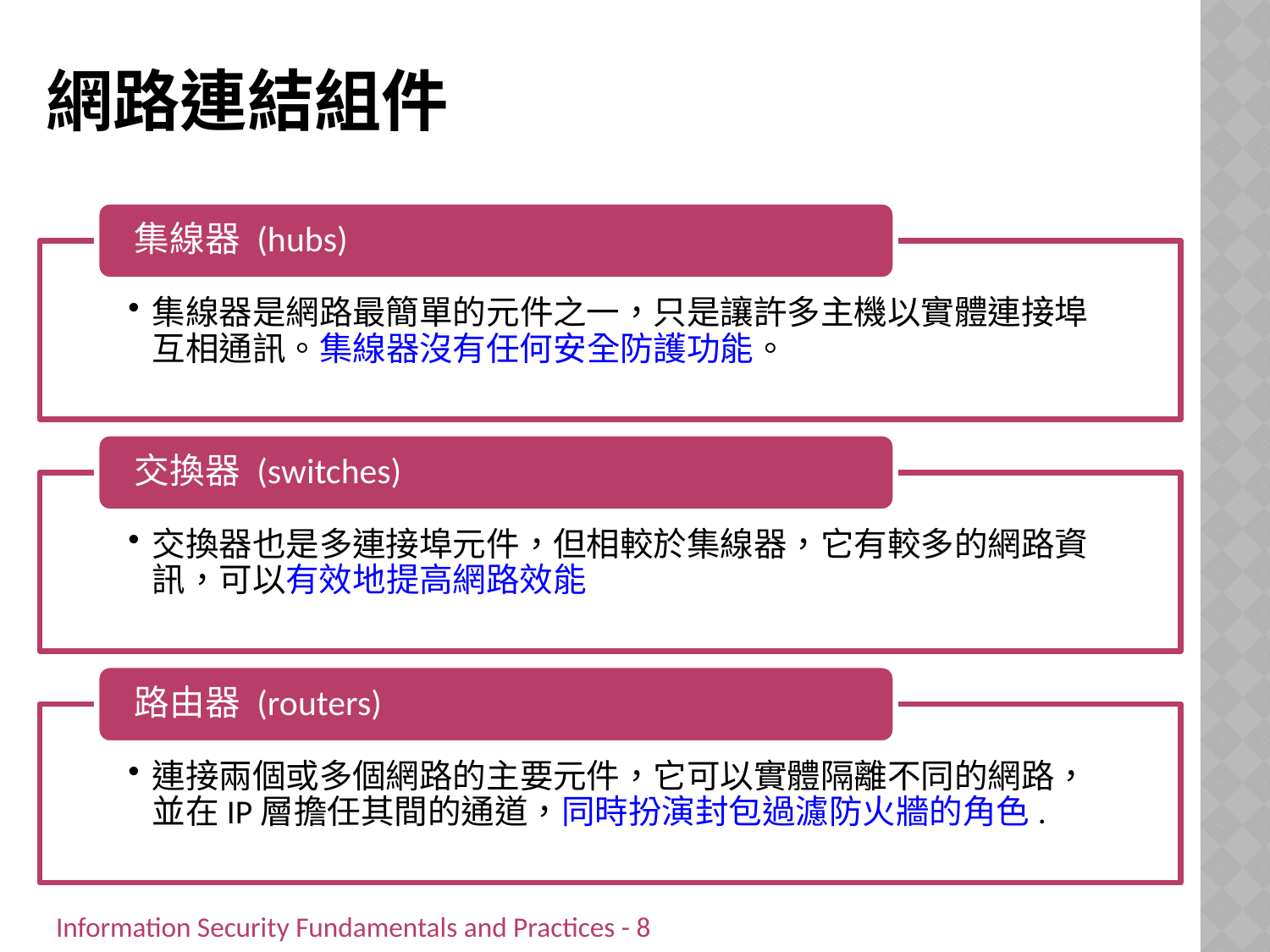

# 網路連結組件
集線器是網路最簡單的元件之一，只是讓許多主機以實體連接埠互相通訊。集線器沒有任何安全防護功能。
集線器 (hubs)
交換器也是多連接埠元件，但相較於集線器，它有較多的網路資訊，可以有效地提高網路效能
交換器 (switches)
連接兩個或多個網路的主要元件，它可以實體隔離不同的網路，並在IP層擔任其間的通道，同時扮演封包過濾防火牆的角色.
路由器 (routers)